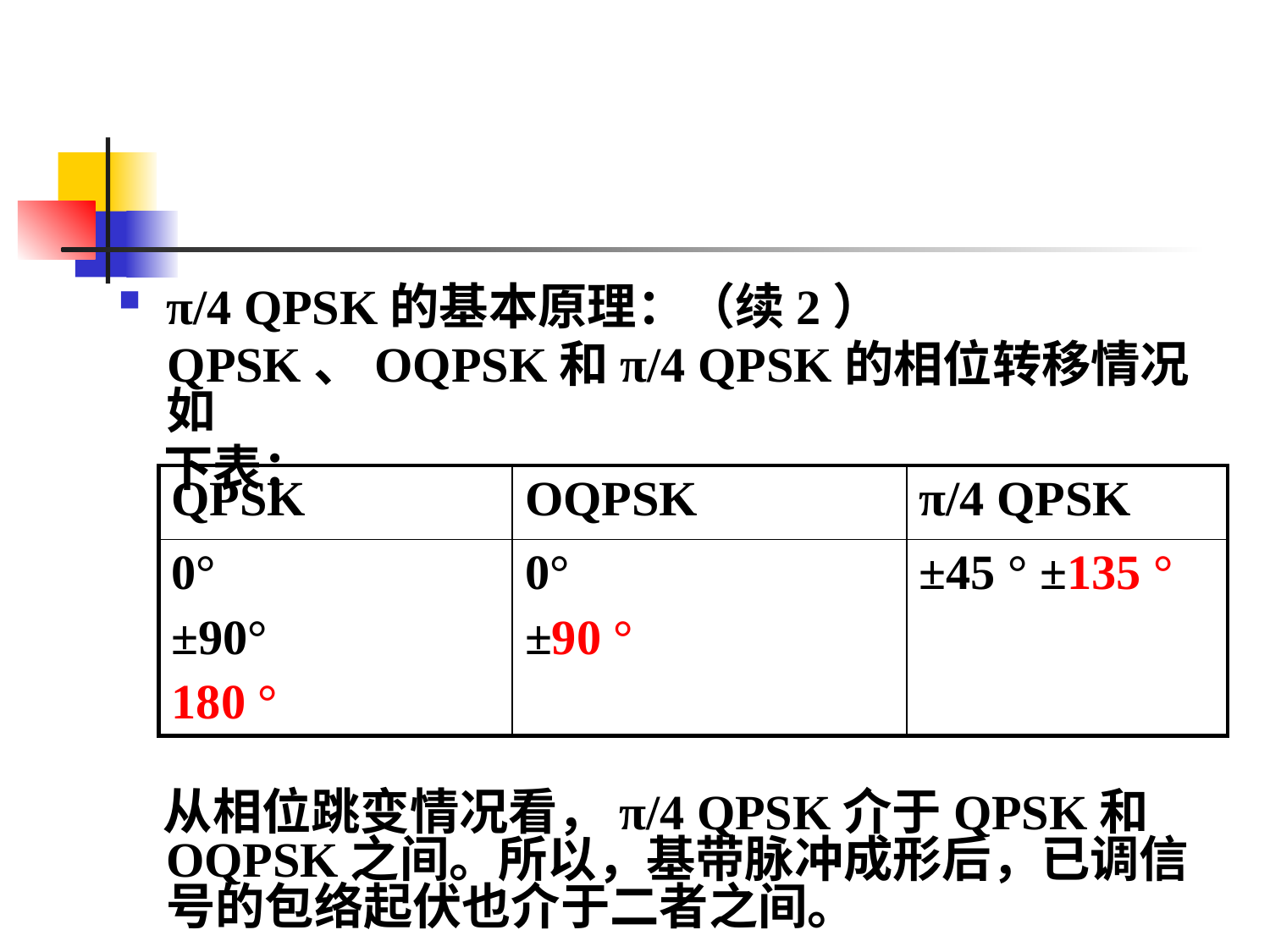

#
π/4 QPSK的基本原理：（续2）
    QPSK、OQPSK和π/4 QPSK的相位转移情况如
   下表：

   从相位跳变情况看，π/4 QPSK介于QPSK和OQPSK之间。所以，基带脉冲成形后，已调信号的包络起伏也介于二者之间。
| QPSK | OQPSK | π/4 QPSK |
| --- | --- | --- |
| 0° ±90° 180 ° | 0° ±90 ° | ±45 ° ±135 ° |